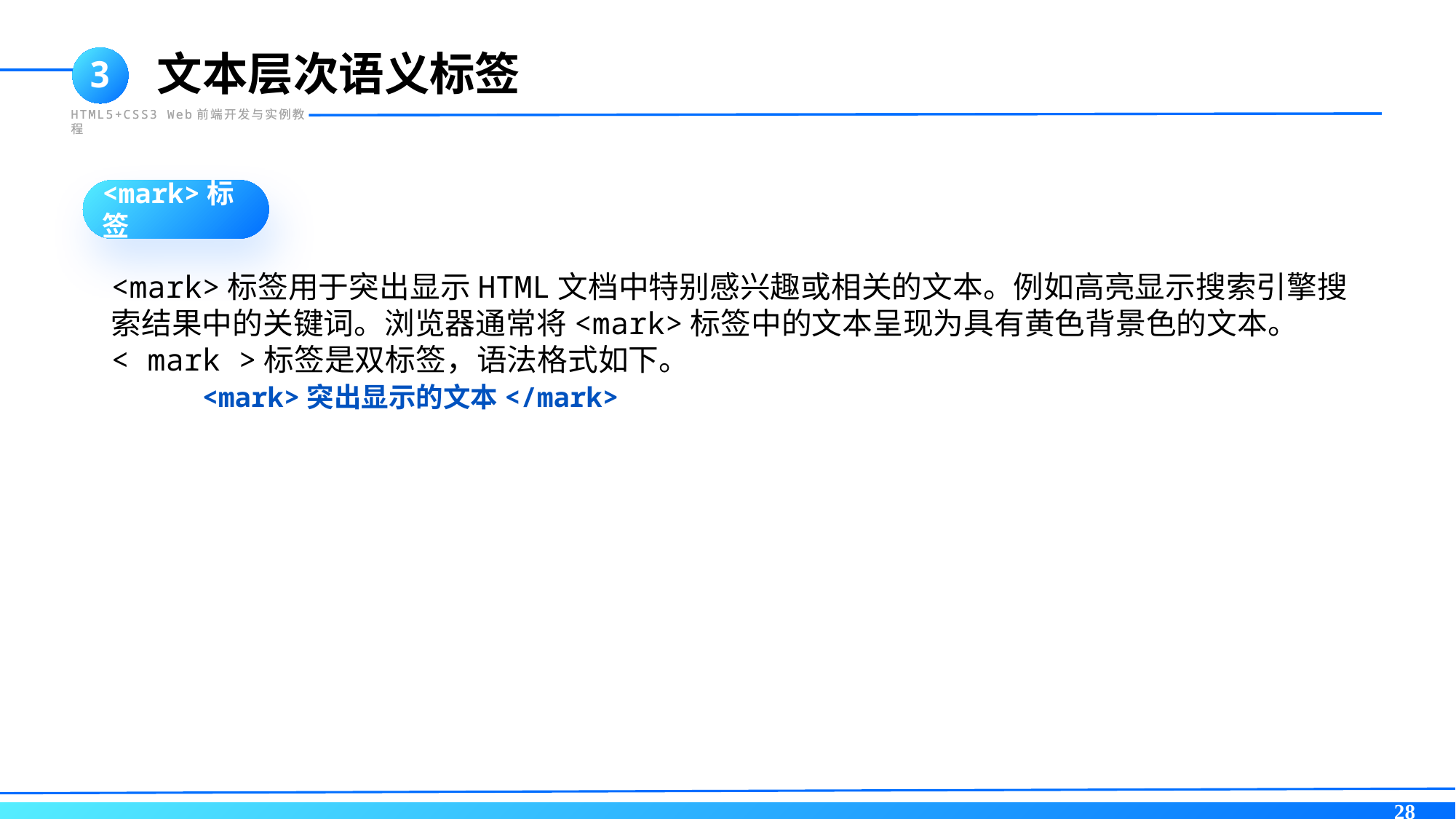

文本层次语义标签
3
HTML5+CSS3 Web前端开发与实例教程
<mark>标签
<mark>标签用于突出显示HTML文档中特别感兴趣或相关的文本。例如高亮显示搜索引擎搜索结果中的关键词。浏览器通常将<mark>标签中的文本呈现为具有黄色背景色的文本。
< mark >标签是双标签，语法格式如下。
     <mark>突出显示的文本</mark>
28